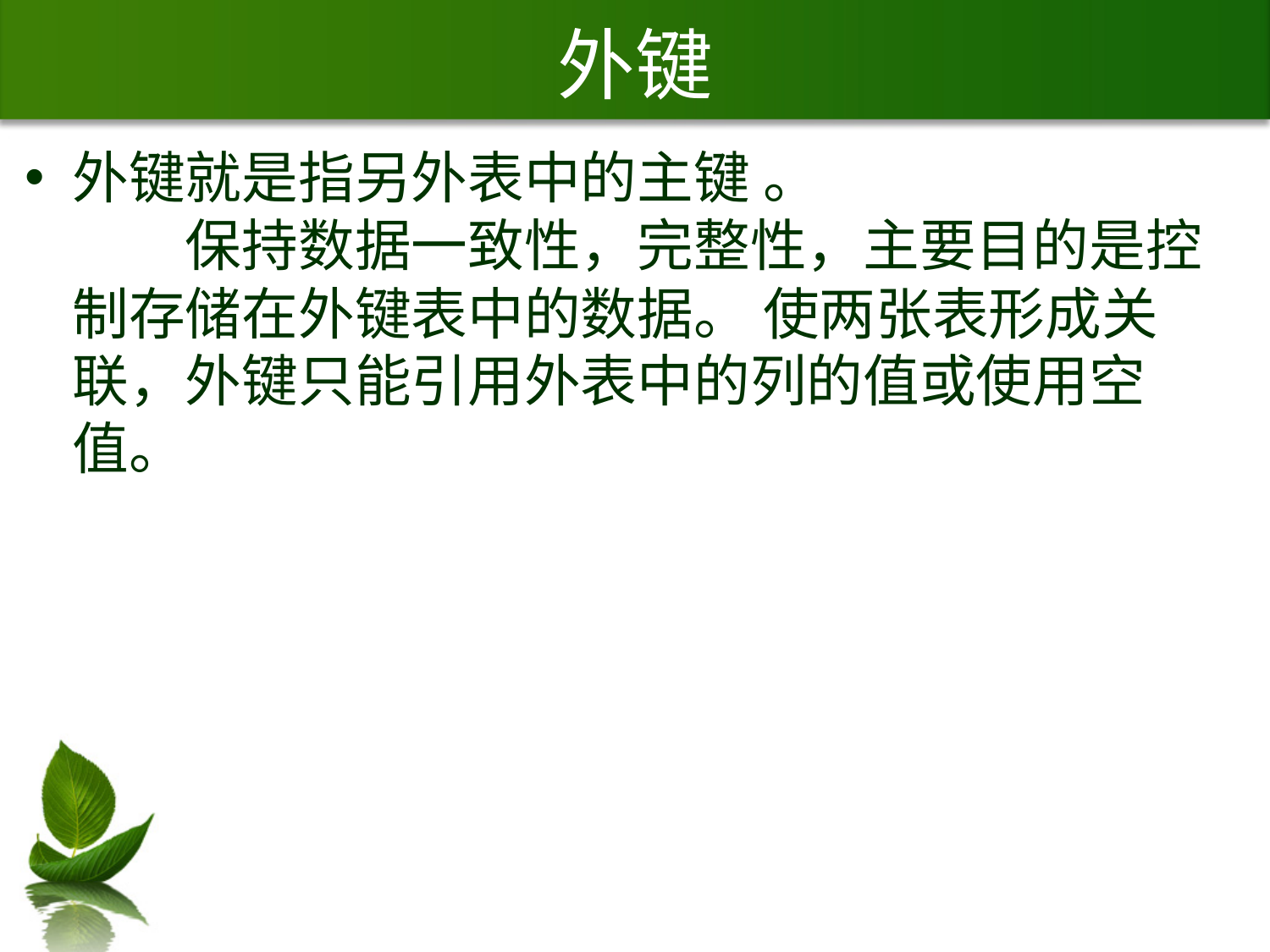

# 外键
外键就是指另外表中的主键 。
　　保持数据一致性，完整性，主要目的是控制存储在外键表中的数据。 使两张表形成关联，外键只能引用外表中的列的值或使用空值。